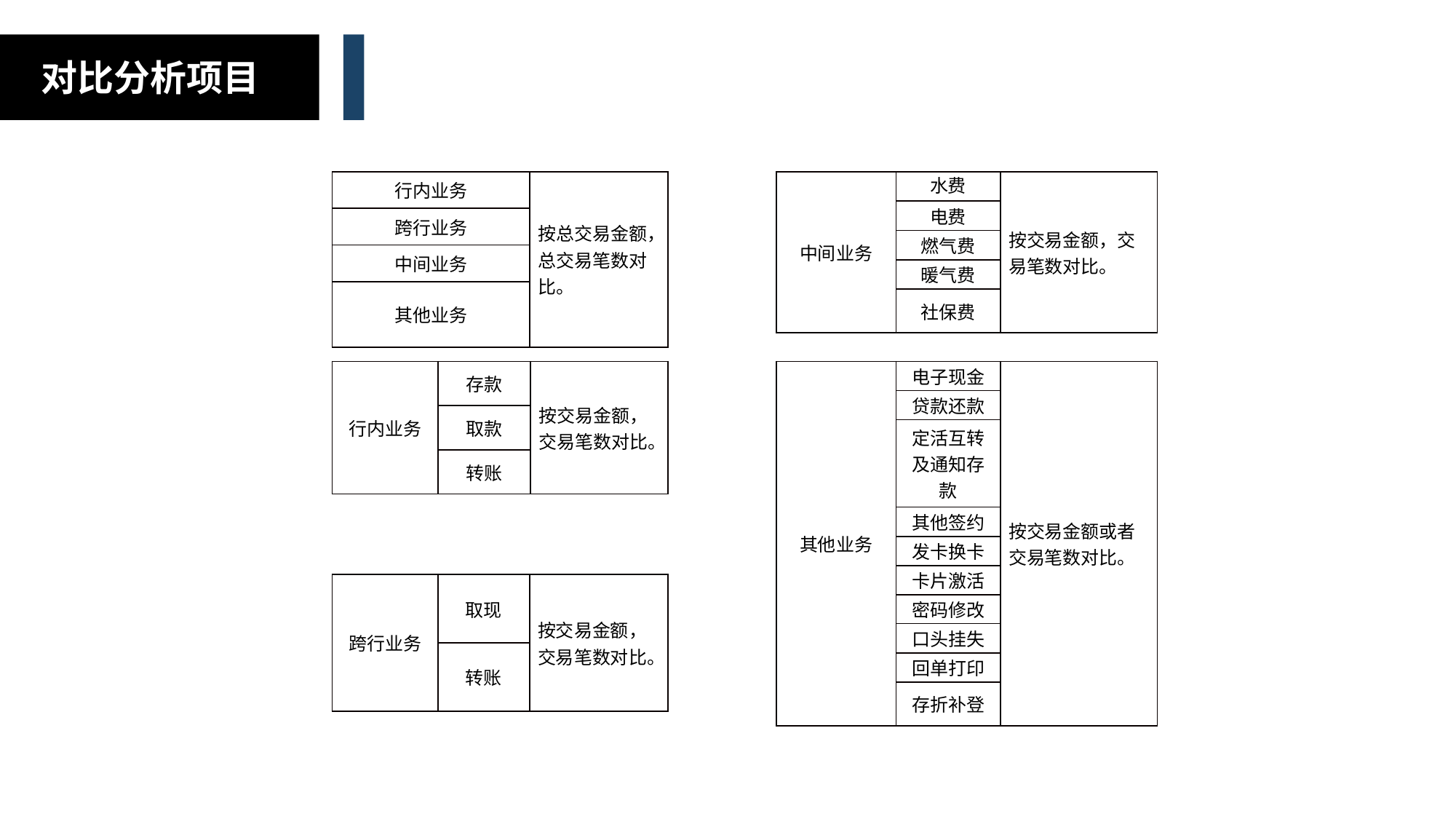

对比分析项目
| 行内业务 | 按总交易金额，总交易笔数对比。 |
| --- | --- |
| 跨行业务 |  |
| 中间业务 |  |
| 其他业务 |  |
| 中间业务 | 水费 | 按交易金额，交易笔数对比。 |
| --- | --- | --- |
|  | 电费 |  |
|  | 燃气费 |  |
|  | 暖气费 |  |
|  | 社保费 |  |
| 行内业务 | 存款 | 按交易金额，交易笔数对比。 |
| --- | --- | --- |
|  | 取款 |  |
|  | 转账 |  |
| 其他业务 | 电子现金 | 按交易金额或者交易笔数对比。 |
| --- | --- | --- |
|  | 贷款还款 |  |
|  | 定活互转及通知存款 |  |
|  | 其他签约 |  |
|  | 发卡换卡 |  |
|  | 卡片激活 |  |
|  | 密码修改 |  |
|  | 口头挂失 |  |
|  | 回单打印 |  |
|  | 存折补登 |  |
| 跨行业务 | 取现 | 按交易金额，交易笔数对比。 |
| --- | --- | --- |
|  | 转账 |  |